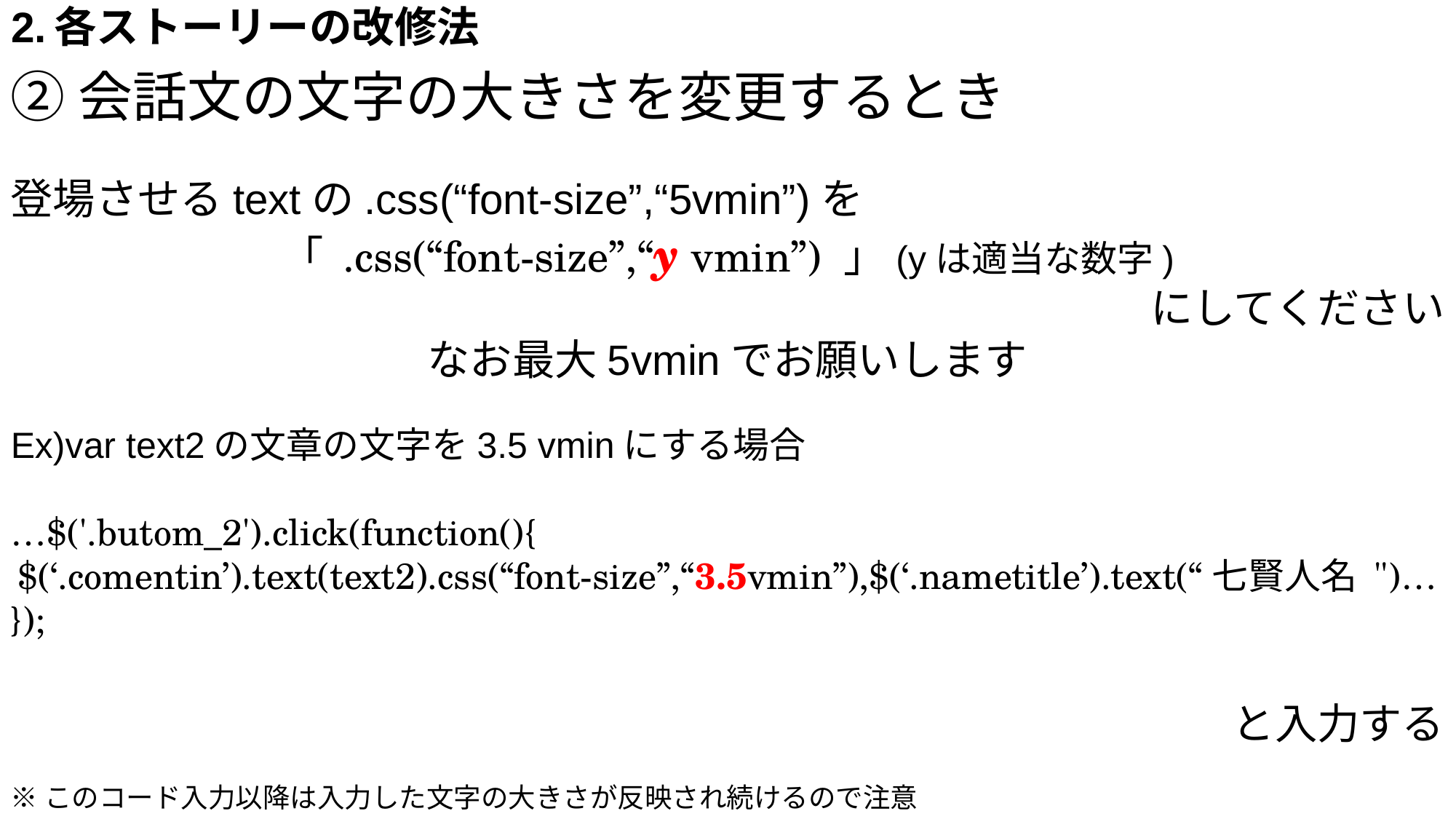

# 2.各ストーリーの改修法
②会話文の文字の大きさを変更するとき
登場させるtextの.css(“font-size”,“5vmin”)を
「 .css(“font-size”,“y vmin”) 」(yは適当な数字)
にしてください
なお最大5vminでお願いします
Ex)var text2の文章の文字を3.5 vminにする場合
…$('.butom_2').click(function(){
$(‘.comentin’).text(text2).css(“font-size”,“3.5vmin”),$(‘.nametitle’).text(“七賢人名 ")…
});
と入力する
※このコード入力以降は入力した文字の大きさが反映され続けるので注意